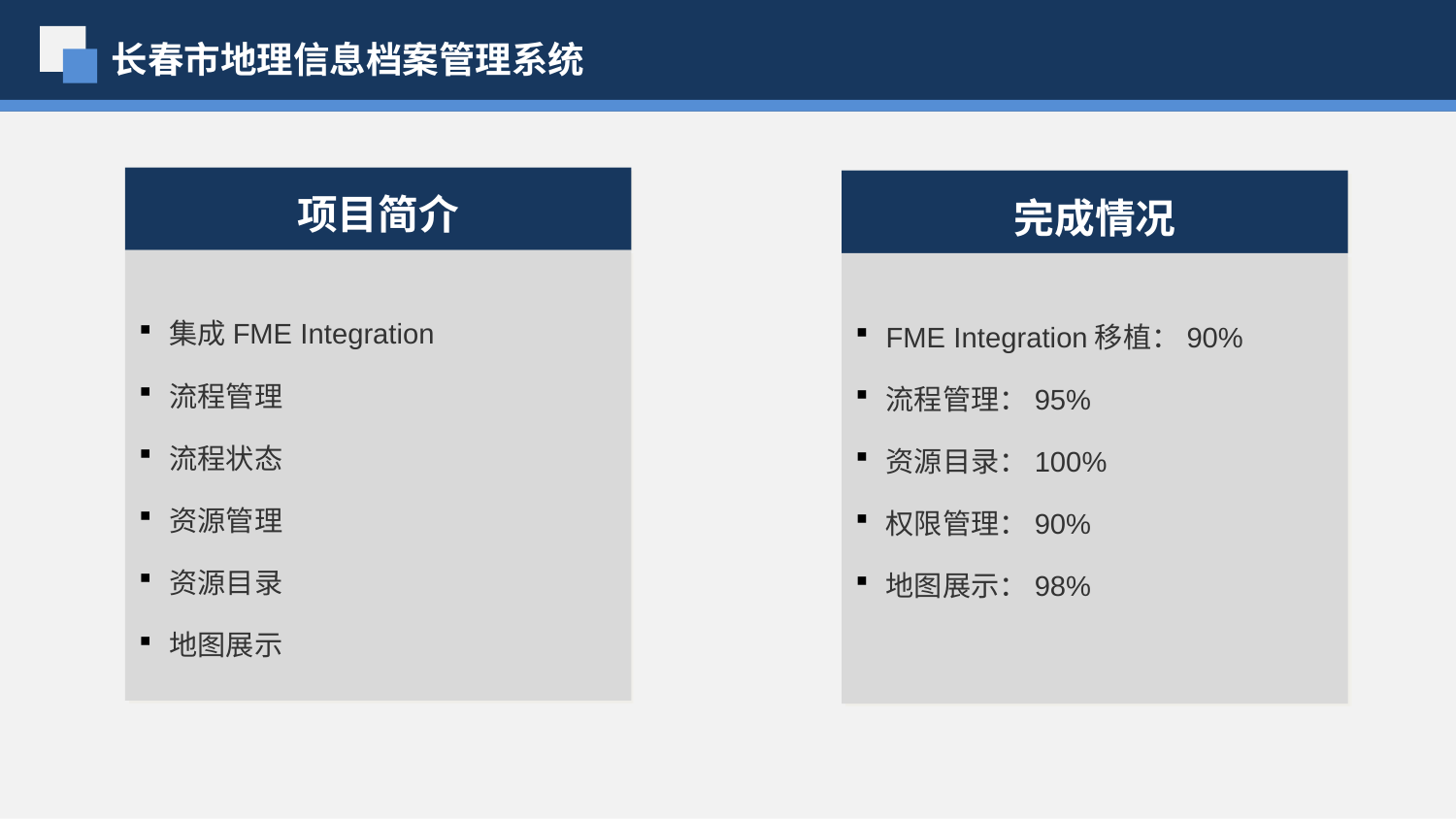

长春市地理信息档案管理系统

项目简介
完成情况

集成FME Integration
流程管理
流程状态
资源管理
资源目录
地图展示
FME Integration移植：90%
流程管理：95%
资源目录：100%
权限管理：90%
地图展示：98%